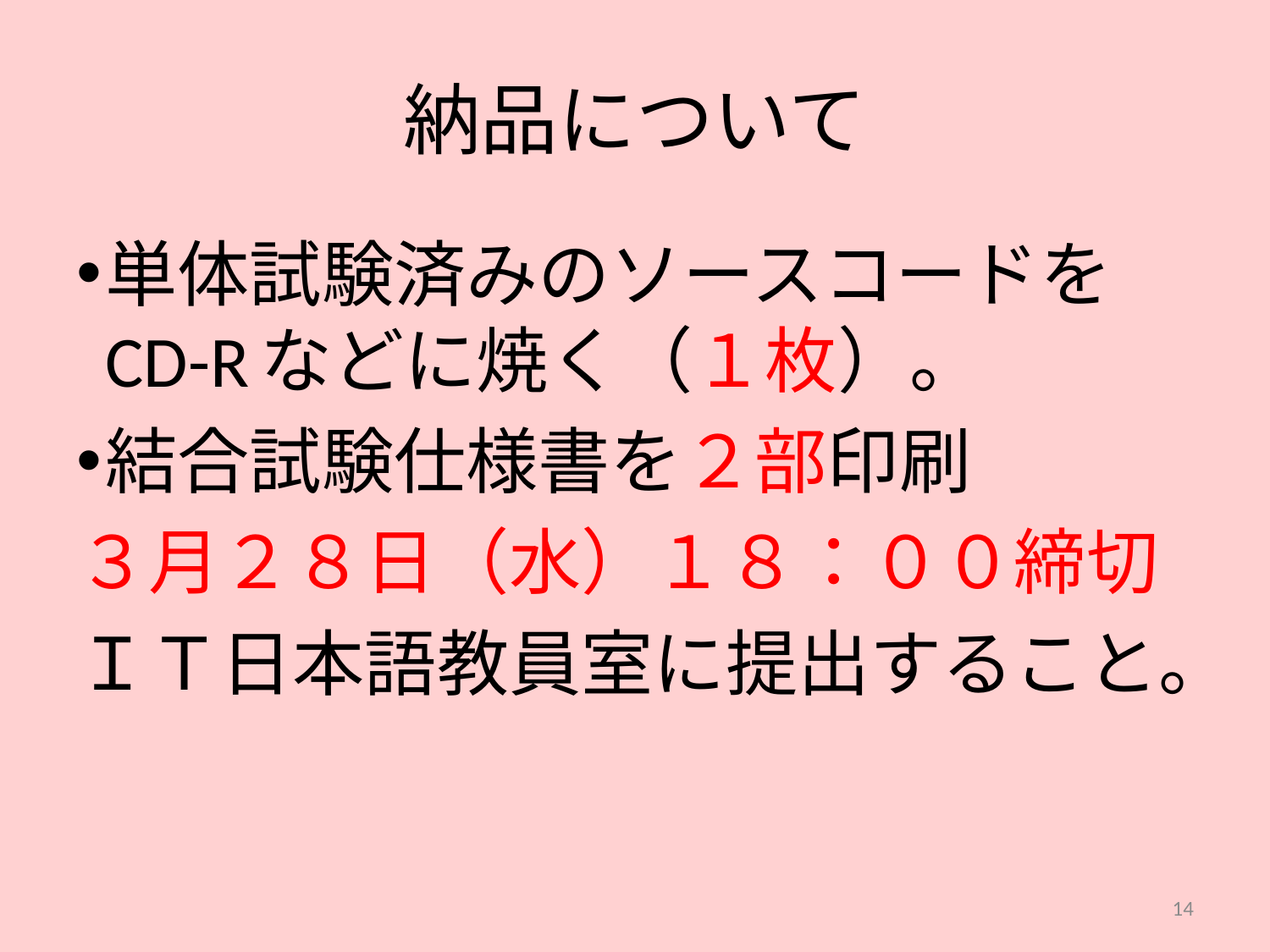

# 納品について
単体試験済みのソースコードをCD-Rなどに焼く（１枚）。
結合試験仕様書を２部印刷
３月２８日（水）１８：００締切
ＩＴ日本語教員室に提出すること。

14